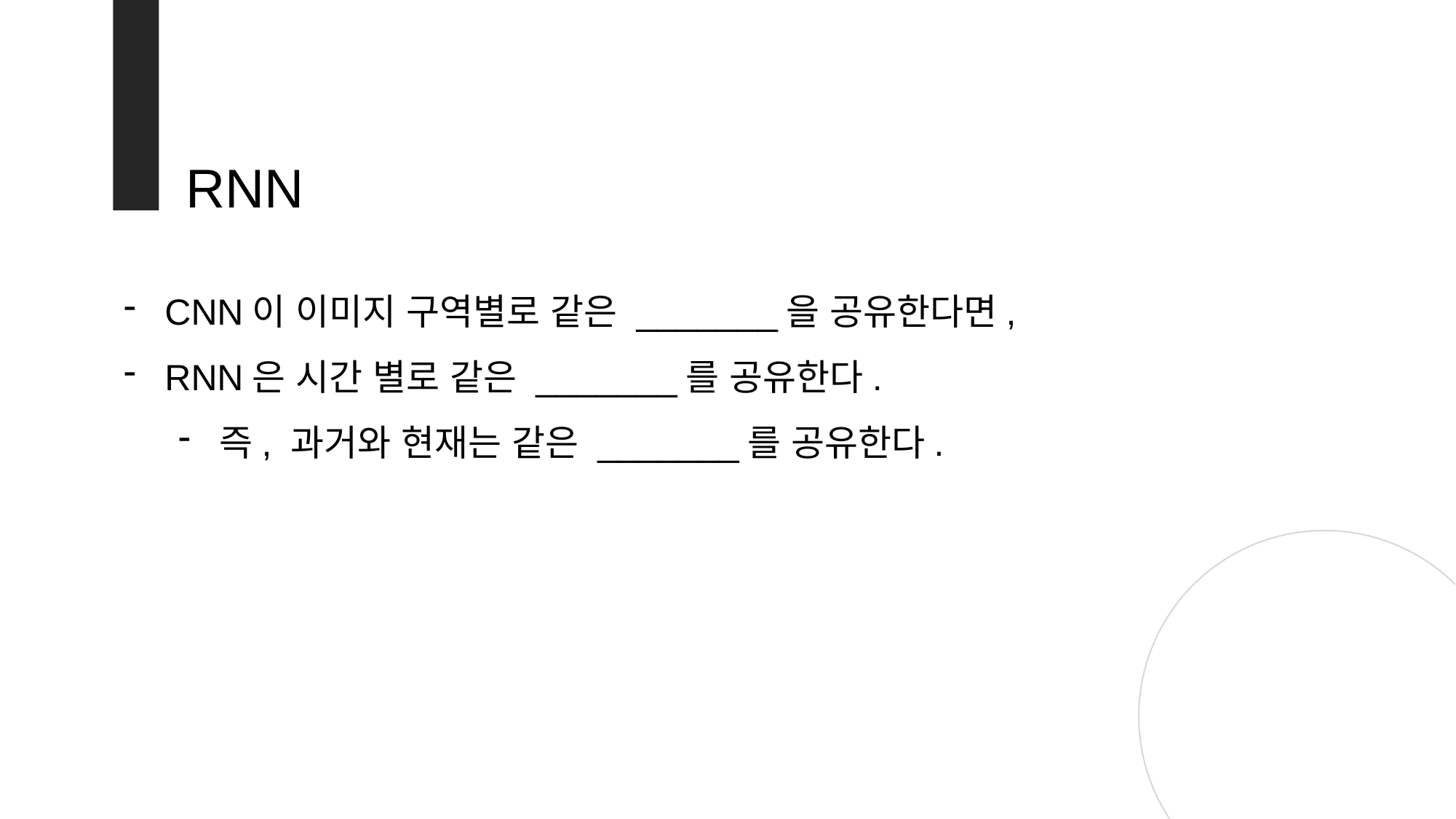

RNN
CNN이 이미지 구역별로 같은 _______을 공유한다면,
RNN은 시간 별로 같은 _______를 공유한다.
즉, 과거와 현재는 같은 _______를 공유한다.